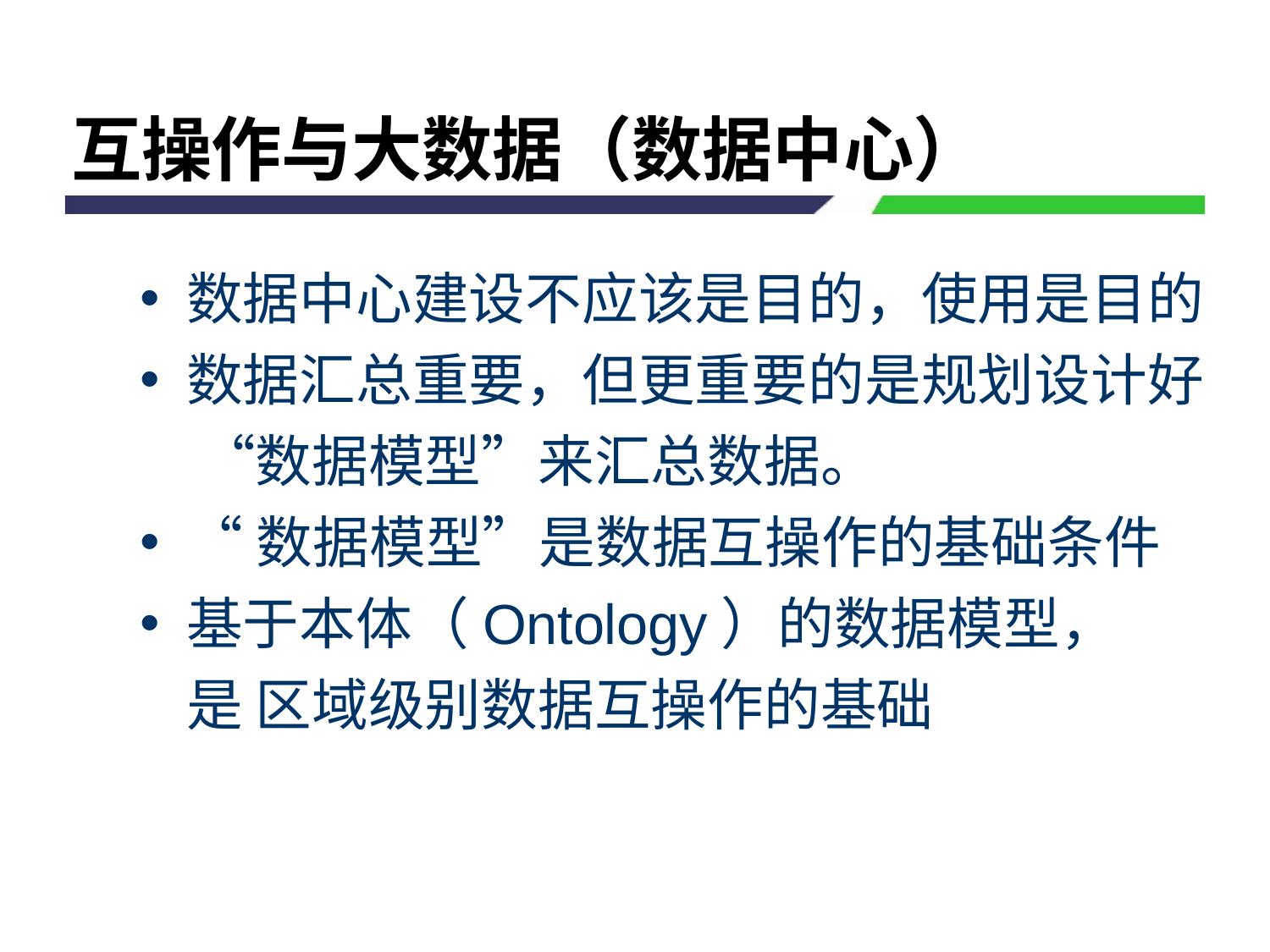

# 互操作与大数据（数据中心）
数据中心建设不应该是目的，使用是目的
数据汇总重要，但更重要的是规划设计好  “数据模型”来汇总数据。
“数据模型”是数据互操作的基础条件
基于本体（Ontology）的数据模型，是 区域级别数据互操作的基础